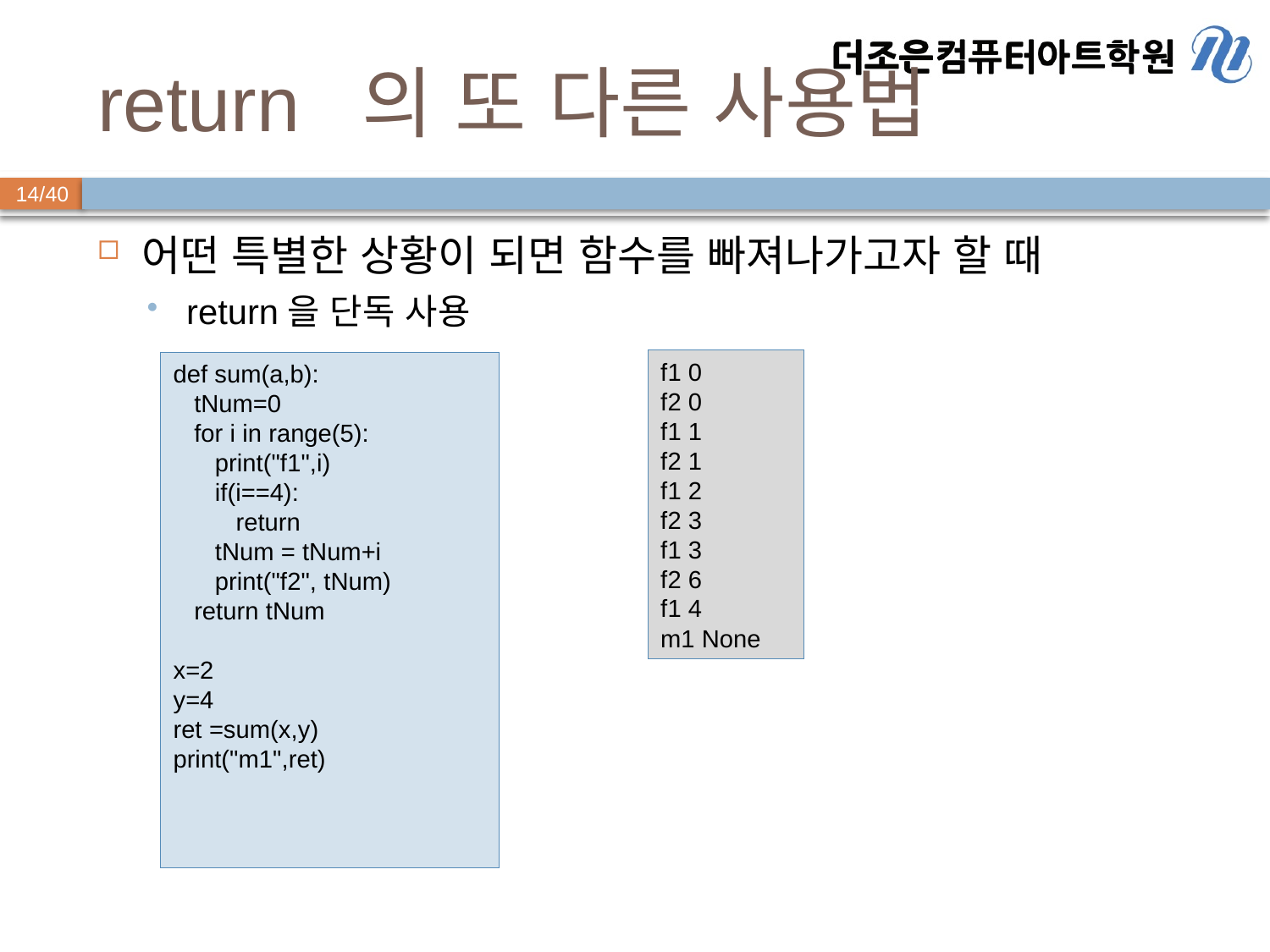

# return  의 또 다른 사용법
어떤 특별한 상황이 되면 함수를 빠져나가고자 할 때
return을 단독 사용
f1 0
f2 0
f1 1
f2 1
f1 2
f2 3
f1 3
f2 6
f1 4
m1 None
def sum(a,b):
   tNum=0
   for i in range(5):
      print("f1",i)
      if(i==4):
         return
      tNum = tNum+i
      print("f2", tNum)
   return tNum
x=2
y=4
ret =sum(x,y)
print("m1",ret)